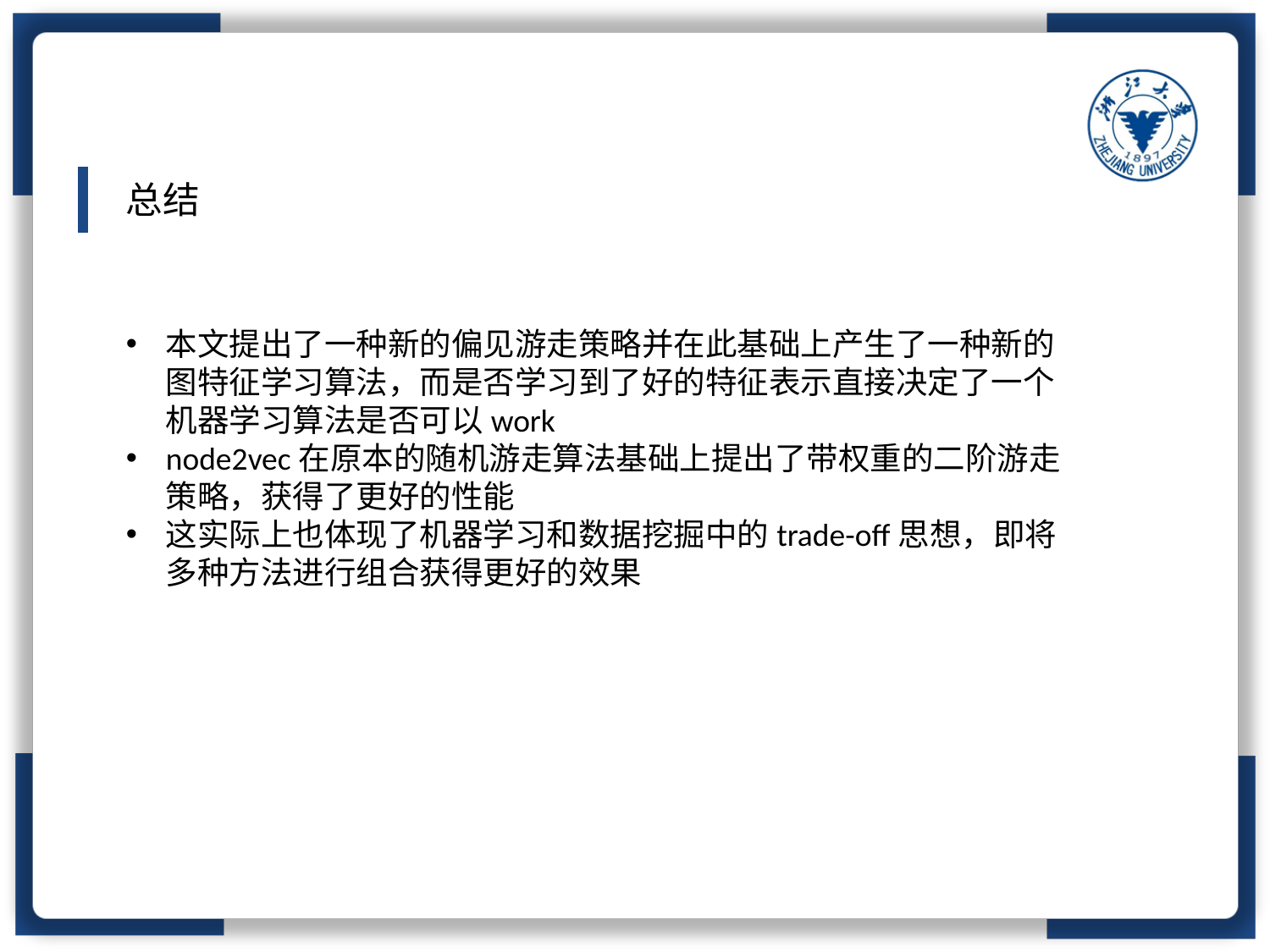

总结
本文提出了一种新的偏见游走策略并在此基础上产生了一种新的图特征学习算法，而是否学习到了好的特征表示直接决定了一个机器学习算法是否可以work
node2vec在原本的随机游走算法基础上提出了带权重的二阶游走策略，获得了更好的性能
这实际上也体现了机器学习和数据挖掘中的trade-off思想，即将多种方法进行组合获得更好的效果